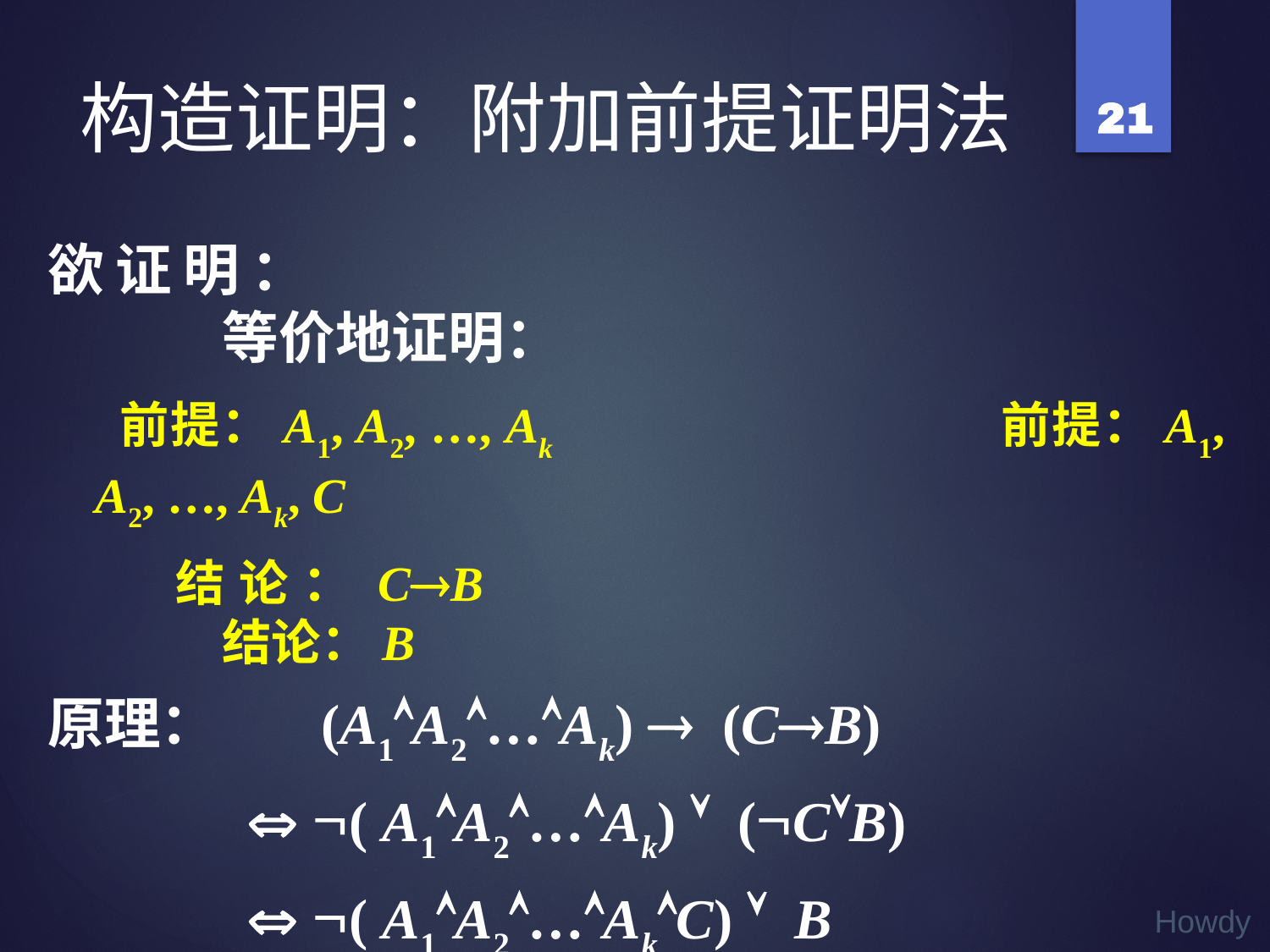

21
# 构造证明：附加前提证明法
欲证明：								等价地证明：
    前提：A1, A2, …, Ak				前提：A1, A2, …, Ak, C
    结论：C→B							结论：B
原理：       (A1∧A2∧…∧Ak) → (C→B)
              ⇔ ¬( A1∧A2∧…∧Ak) ∨ (¬C∨B)
              ⇔ ¬( A1∧A2∧…∧Ak∧C) ∨ B
              ⇔ (A1∧A2∧…∧Ak∧C) → B